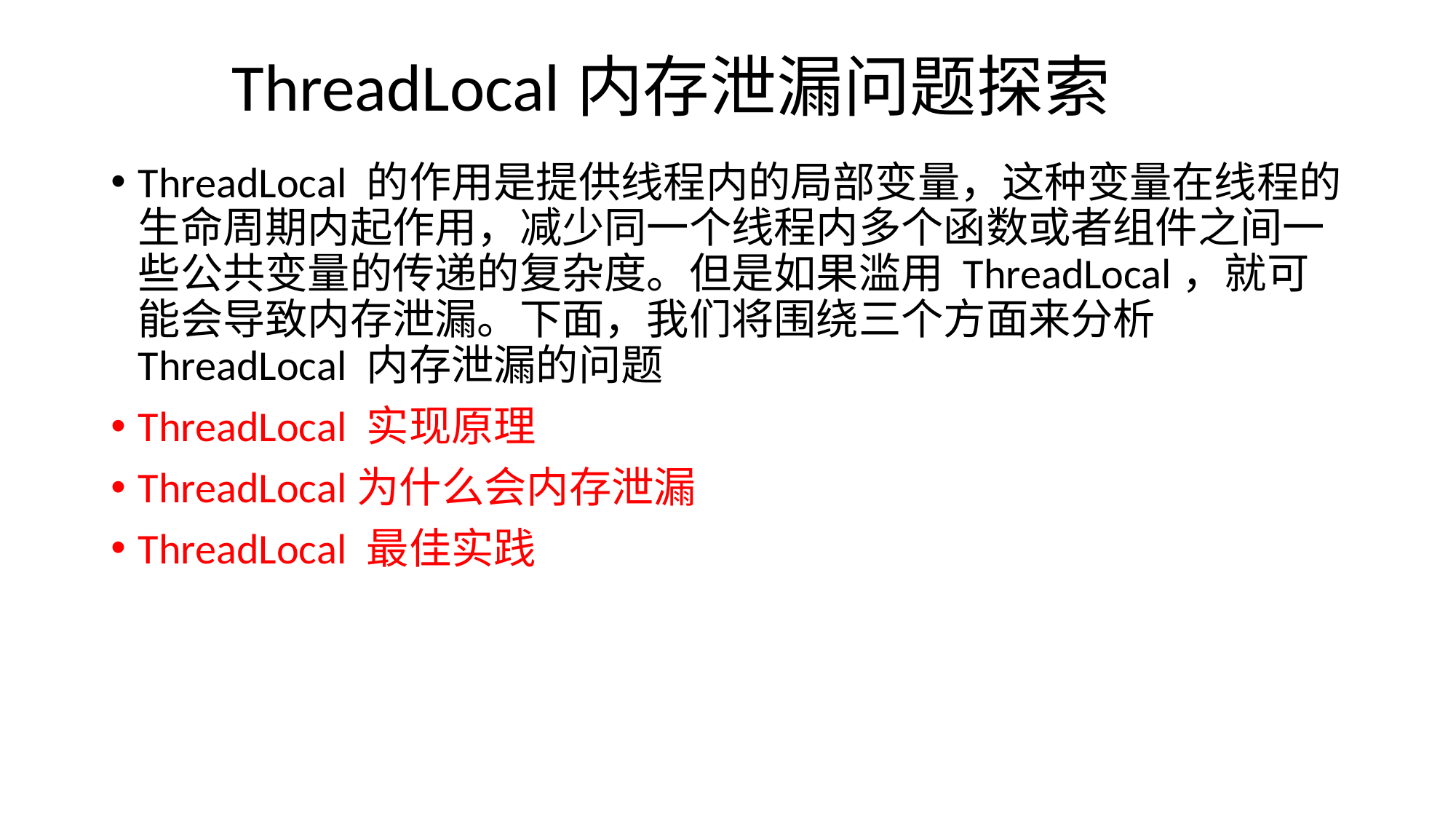

# ThreadLocal内存泄漏问题探索
ThreadLocal 的作用是提供线程内的局部变量，这种变量在线程的生命周期内起作用，减少同一个线程内多个函数或者组件之间一些公共变量的传递的复杂度。但是如果滥用 ThreadLocal，就可能会导致内存泄漏。下面，我们将围绕三个方面来分析 ThreadLocal 内存泄漏的问题
ThreadLocal 实现原理
ThreadLocal为什么会内存泄漏
ThreadLocal 最佳实践